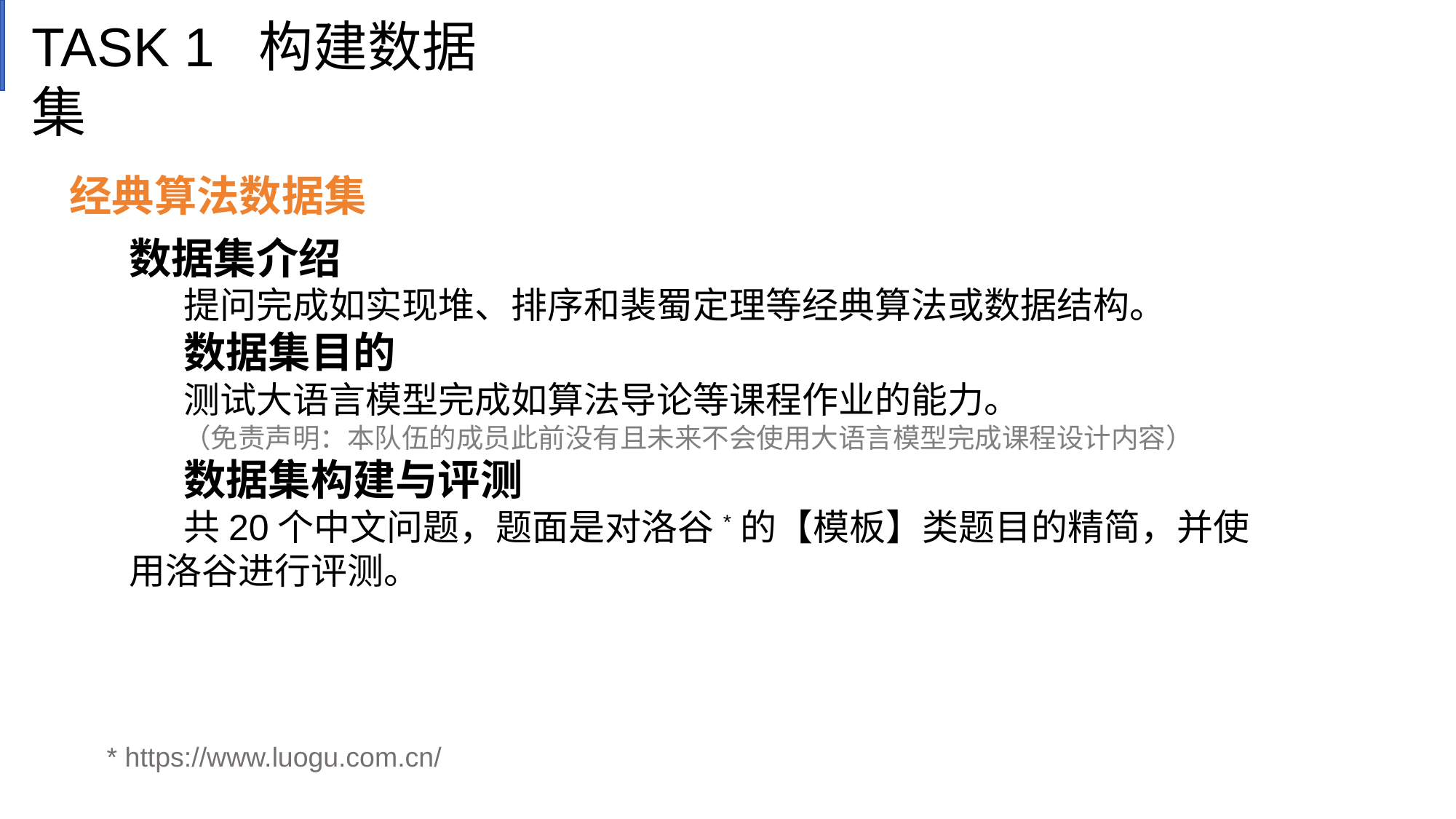

TASK 1  构建数据集
经典算法数据集
数据集介绍
提问完成如实现堆、排序和裴蜀定理等经典算法或数据结构。
数据集目的
测试大语言模型完成如算法导论等课程作业的能力。
（免责声明：本队伍的成员此前没有且未来不会使用大语言模型完成课程设计内容）
数据集构建与评测
共20个中文问题，题面是对洛谷*的【模板】类题目的精简，并使用洛谷进行评测。
* https://www.luogu.com.cn/